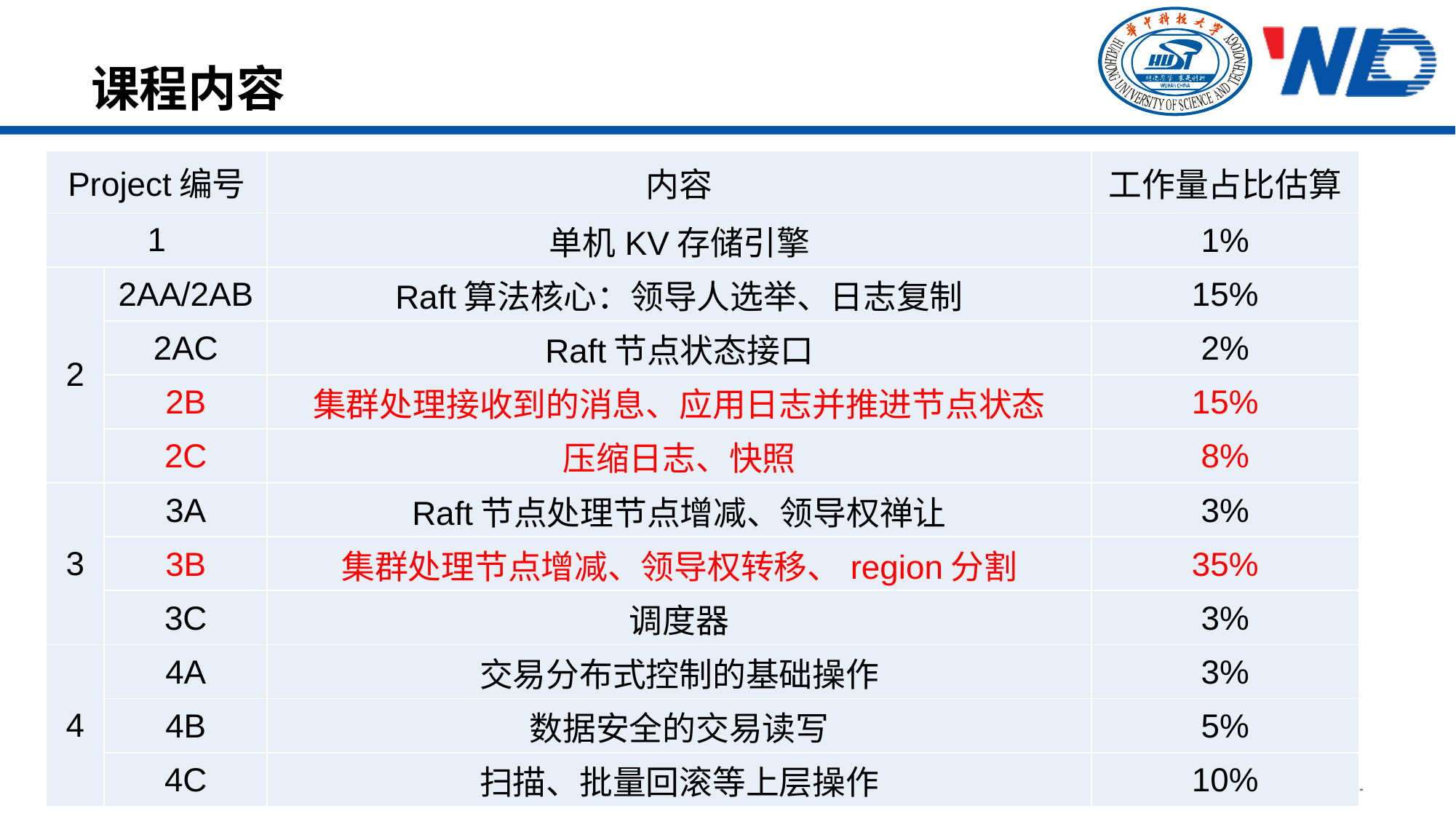

# 课程内容
| Project编号 |  | 内容 | 工作量占比估算 |
| --- | --- | --- | --- |
| 1 |  | 单机KV存储引擎 | 1% |
| 2 | 2AA/2AB | Raft算法核心：领导人选举、日志复制 | 15% |
|  | 2AC | Raft节点状态接口 | 2% |
|  | 2B | 集群处理接收到的消息、应用日志并推进节点状态 | 15% |
|  | 2C | 压缩日志、快照 | 8% |
| 3 | 3A | Raft节点处理节点增减、领导权禅让 | 3% |
|  | 3B | 集群处理节点增减、领导权转移、region分割 | 35% |
|  | 3C | 调度器 | 3% |
| 4 | 4A | 交易分布式控制的基础操作 | 3% |
|  | 4B | 数据安全的交易读写 | 5% |
|  | 4C | 扫描、批量回滚等上层操作 | 10% |
11